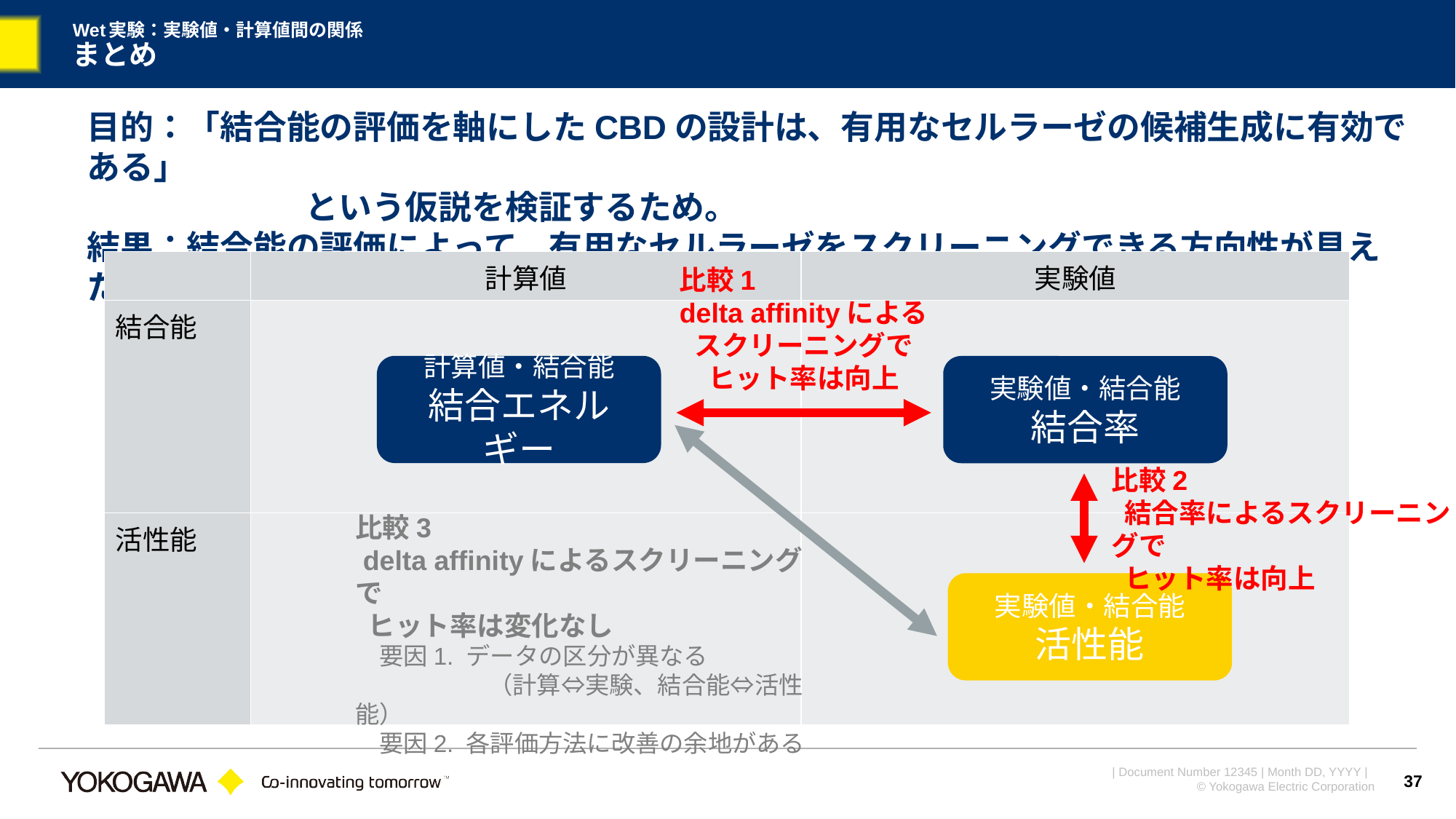

# Wet実験：実験値・計算値間の関係 まとめ
目的：「結合能の評価を軸にしたCBDの設計は、有用なセルラーゼの候補生成に有効である」
		という仮説を検証するため。
結果：結合能の評価によって、有用なセルラーゼをスクリーニングできる方向性が見えた。
|  | 計算値 | 実験値 |
| --- | --- | --- |
| 結合能 |  |  |
| 活性能 |  |  |
比較1
delta affinityによる
スクリーニングで
ヒット率は向上
計算値・結合能
結合エネルギー
実験値・結合能
結合率
比較2
 結合率によるスクリーニングで
 ヒット率は向上
比較3
 delta affinityによるスクリーニングで
 ヒット率は変化なし
　要因1. データの区分が異なる
	　（計算⇔実験、結合能⇔活性能）
　要因2. 各評価方法に改善の余地がある
実験値・結合能
活性能
37